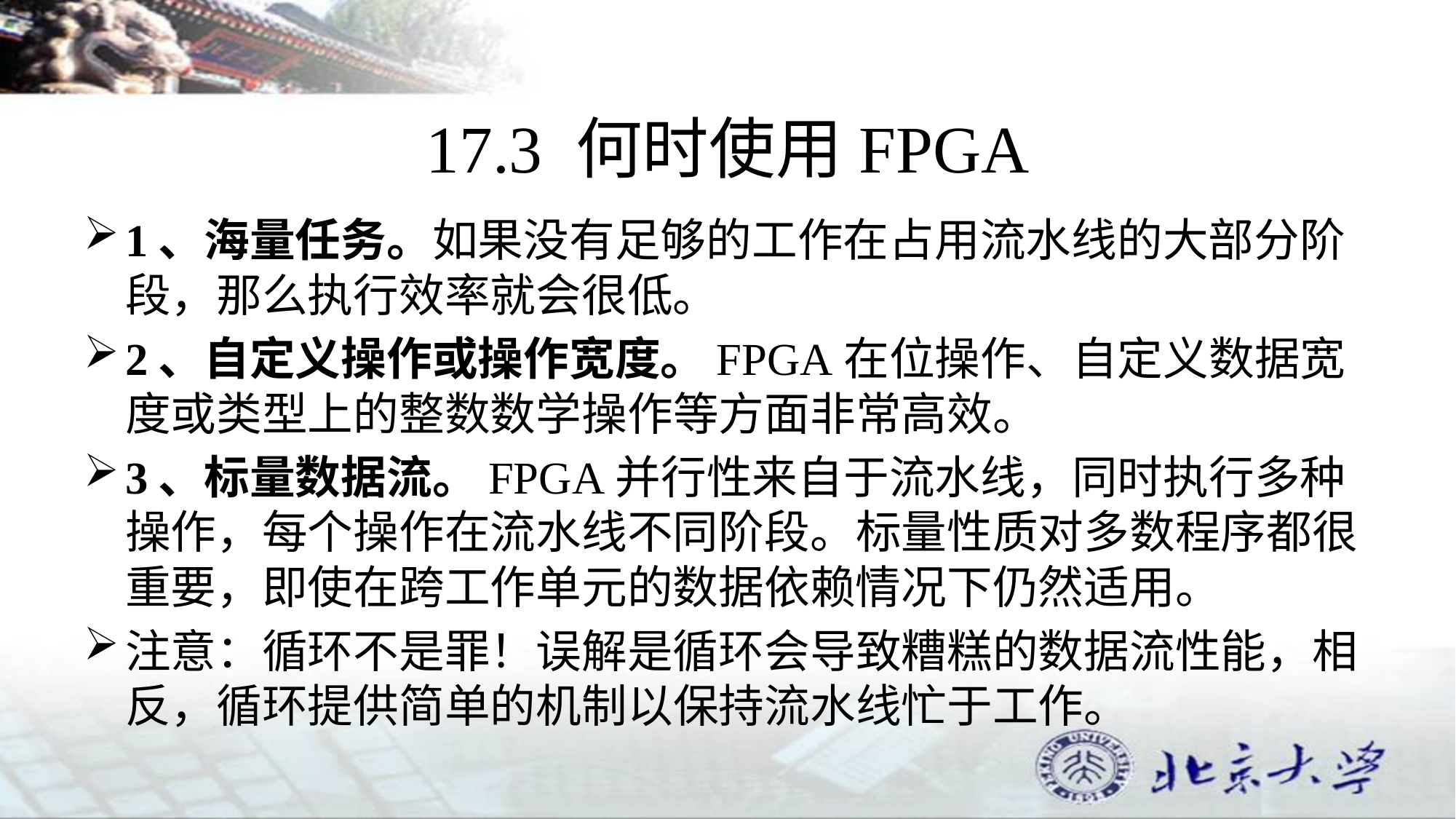

# 17.3 何时使用FPGA
1、海量任务。如果没有足够的工作在占用流水线的大部分阶段，那么执行效率就会很低。
2、自定义操作或操作宽度。FPGA在位操作、自定义数据宽度或类型上的整数数学操作等方面非常高效。
3、标量数据流。FPGA并行性来自于流水线，同时执行多种操作，每个操作在流水线不同阶段。标量性质对多数程序都很重要，即使在跨工作单元的数据依赖情况下仍然适用。
注意：循环不是罪！误解是循环会导致糟糕的数据流性能，相反，循环提供简单的机制以保持流水线忙于工作。